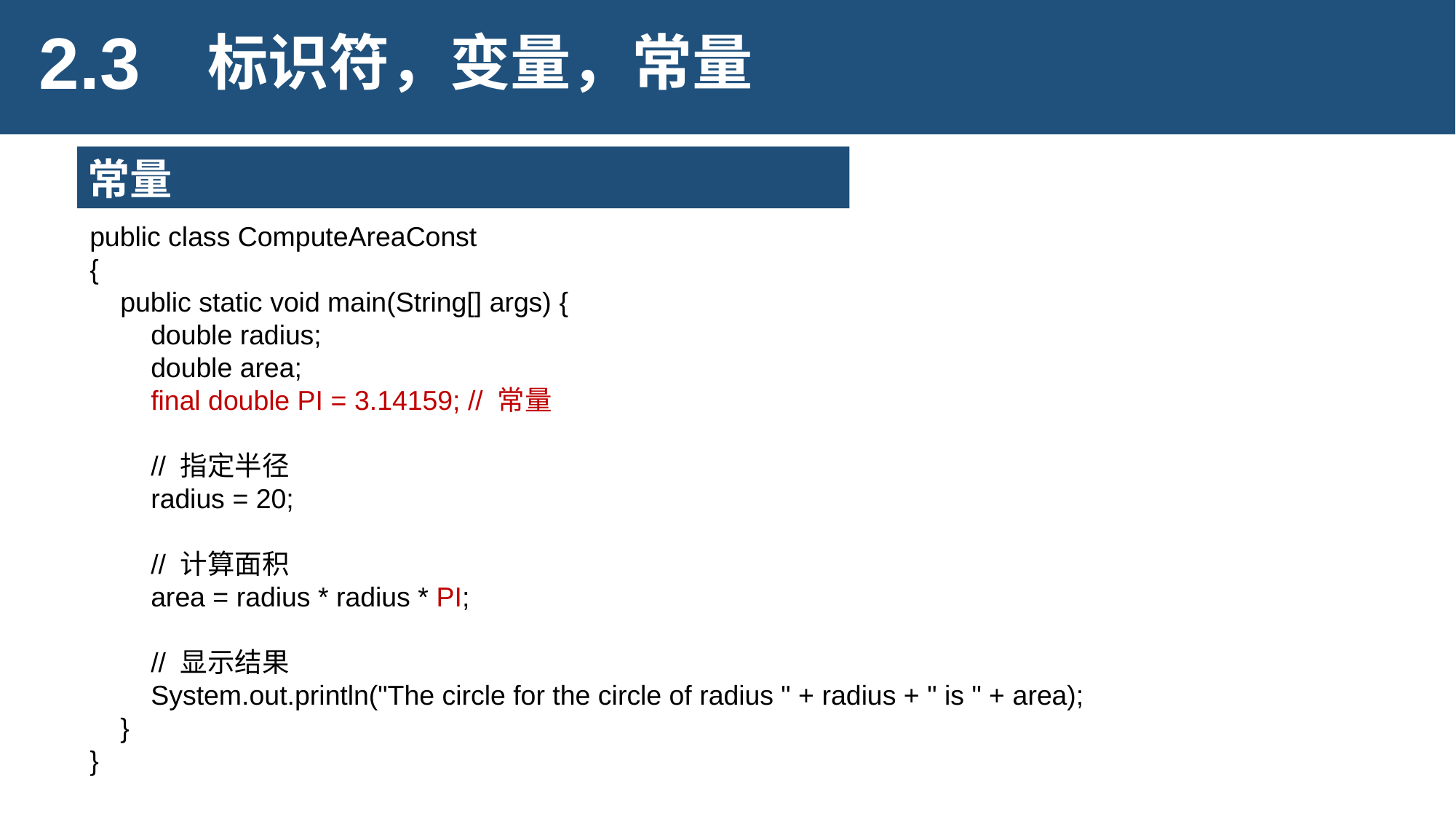

2.3
标识符，变量，常量
常量
public class ComputeAreaConst
{
    public static void main(String[] args) {
        double radius;
        double area;
        final double PI = 3.14159; // 常量

        // 指定半径
        radius = 20;

        // 计算面积
        area = radius * radius * PI;

        // 显示结果
        System.out.println("The circle for the circle of radius " + radius + " is " + area);
    }
}